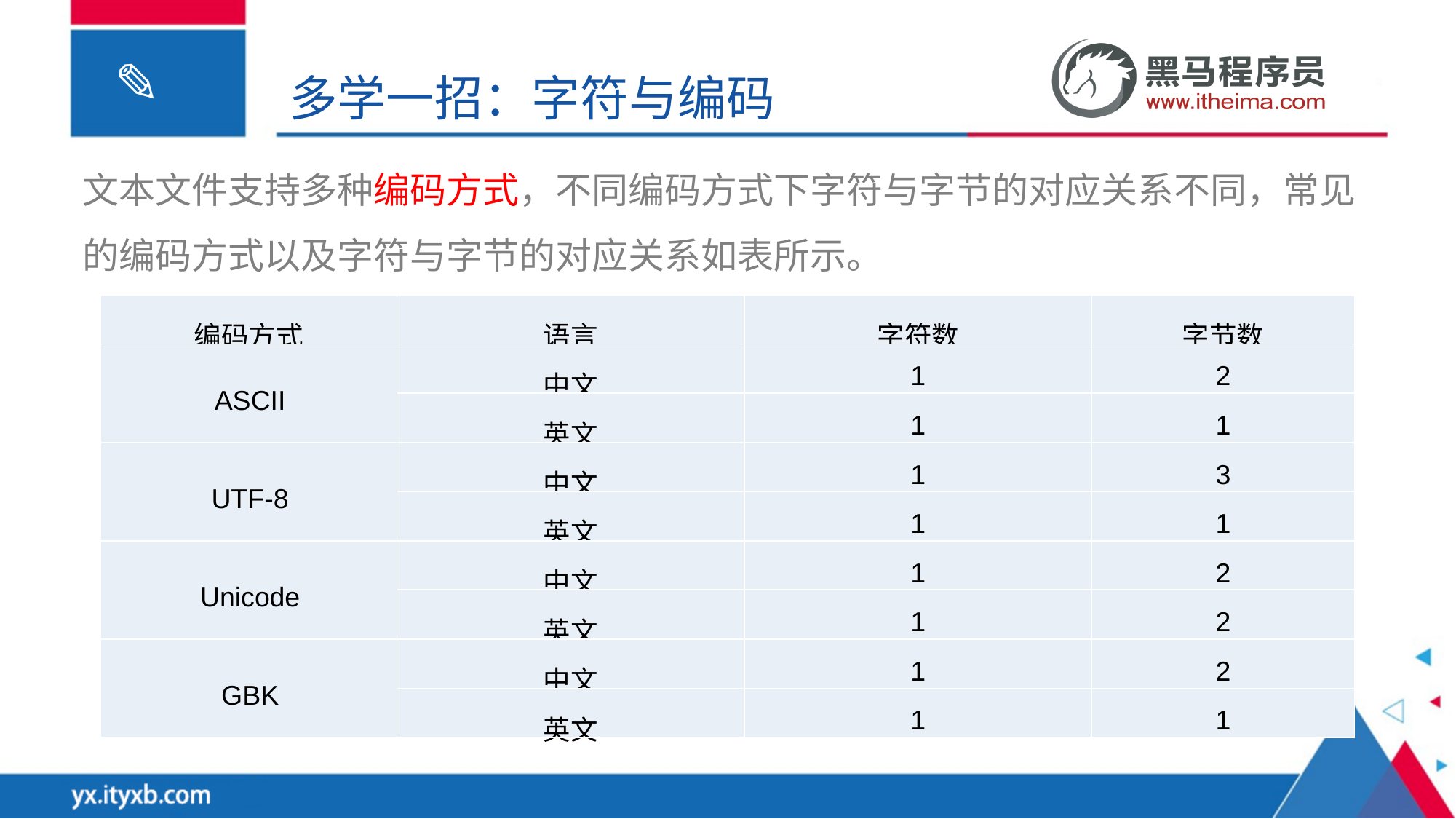

多学一招：字符与编码
文本文件支持多种编码方式，不同编码方式下字符与字节的对应关系不同，常见的编码方式以及字符与字节的对应关系如表所示。
| 编码方式 | 语言 | 字符数 | 字节数 |
| --- | --- | --- | --- |
| ASCII | 中文 | 1 | 2 |
|  | 英文 | 1 | 1 |
| UTF-8 | 中文 | 1 | 3 |
|  | 英文 | 1 | 1 |
| Unicode | 中文 | 1 | 2 |
|  | 英文 | 1 | 2 |
| GBK | 中文 | 1 | 2 |
|  | 英文 | 1 | 1 |